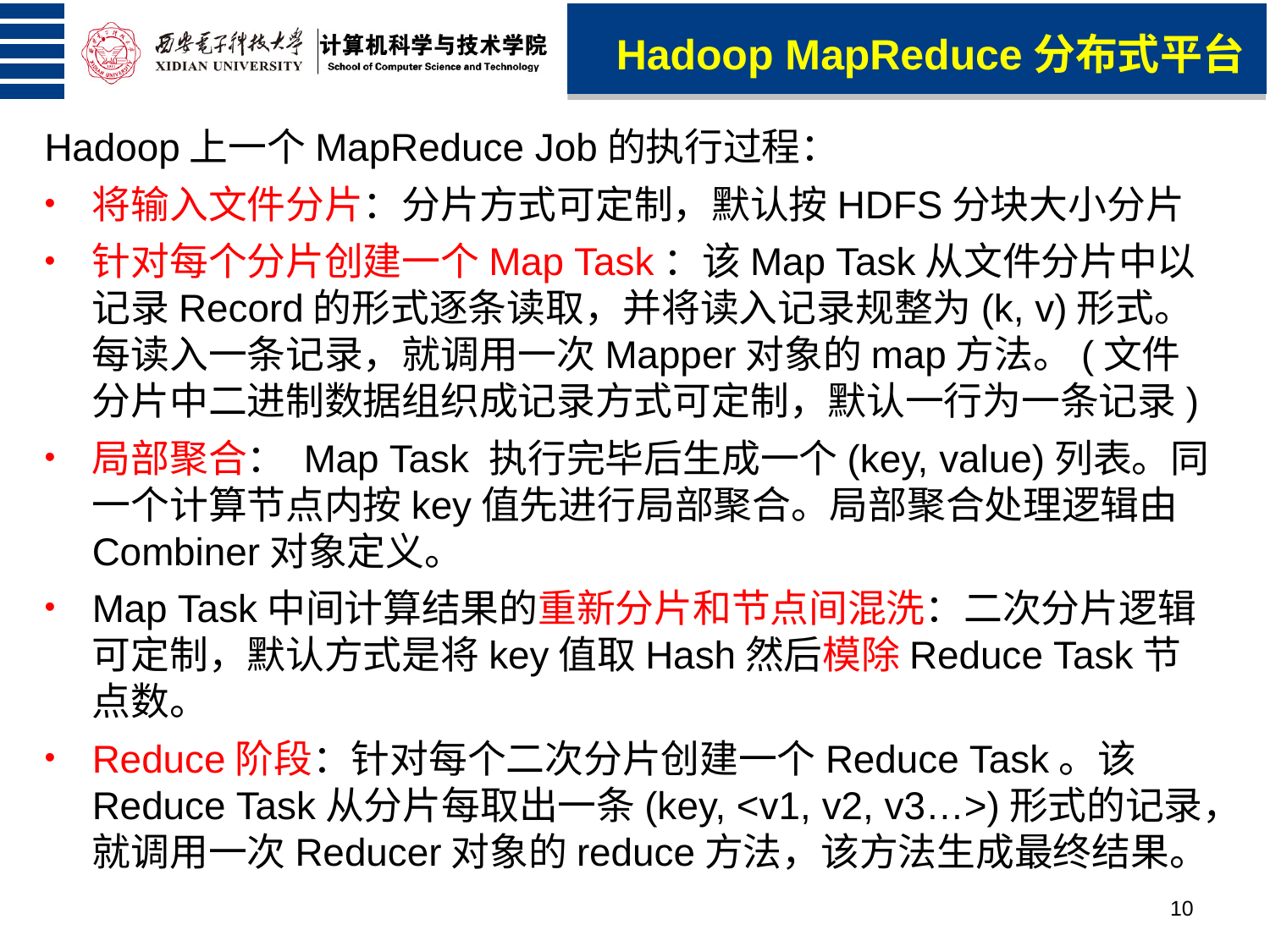

Hadoop MapReduce分布式平台
Hadoop上一个MapReduce Job的执行过程：
将输入文件分片：分片方式可定制，默认按HDFS分块大小分片
针对每个分片创建一个Map Task：该Map Task从文件分片中以记录Record的形式逐条读取，并将读入记录规整为(k, v)形式。每读入一条记录，就调用一次Mapper对象的map方法。(文件分片中二进制数据组织成记录方式可定制，默认一行为一条记录)
局部聚合： Map Task 执行完毕后生成一个(key, value)列表。同一个计算节点内按key值先进行局部聚合。局部聚合处理逻辑由Combiner对象定义。
Map Task中间计算结果的重新分片和节点间混洗：二次分片逻辑可定制，默认方式是将key值取Hash然后模除Reduce Task节点数。
Reduce阶段：针对每个二次分片创建一个Reduce Task。该Reduce Task从分片每取出一条(key, <v1, v2, v3…>)形式的记录，就调用一次Reducer对象的reduce方法，该方法生成最终结果。
10